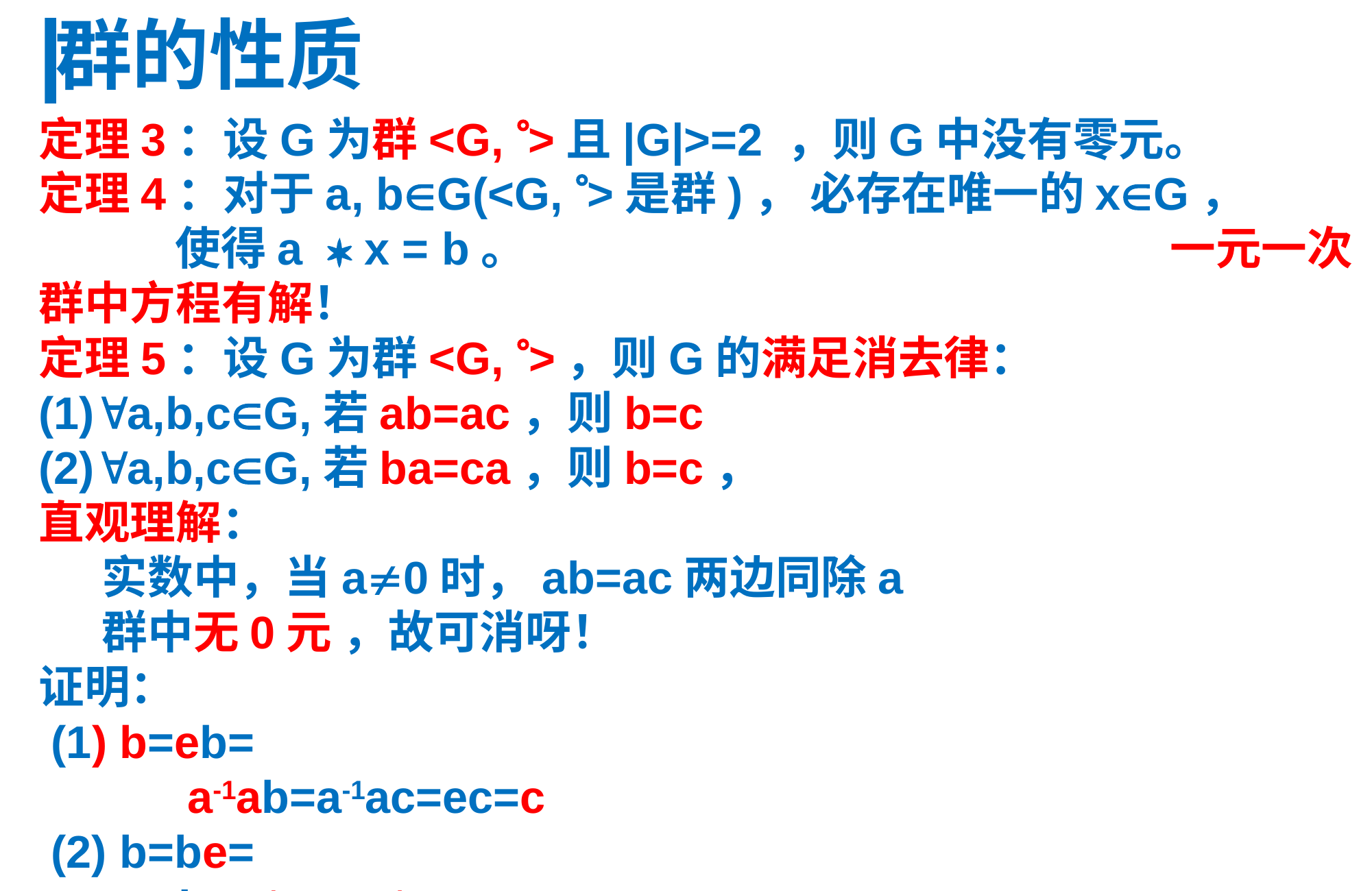

群的性质

定理3：设G为群<G, °>且|G|>=2 ，则G中没有零元。
定理4：对于a, b∈G(<G, °>是群)， 必存在唯一的x∈G，
            使得a  ∗ x = b。							一元一次群中方程有解！
定理5：设G为群<G, °>，则G的满足消去律：
(1)∀a,b,c∈G,若ab=ac，则b=c
(2)∀a,b,c∈G,若ba=ca，则b=c，
直观理解：
     实数中，当a≠0时，ab=ac两边同除a
     群中无0元 ，故可消呀！
证明：
 (1) b=eb=
	       a-1ab=a-1ac=ec=c
 (2) b=be=
           baa-1=caa-1=ce=c